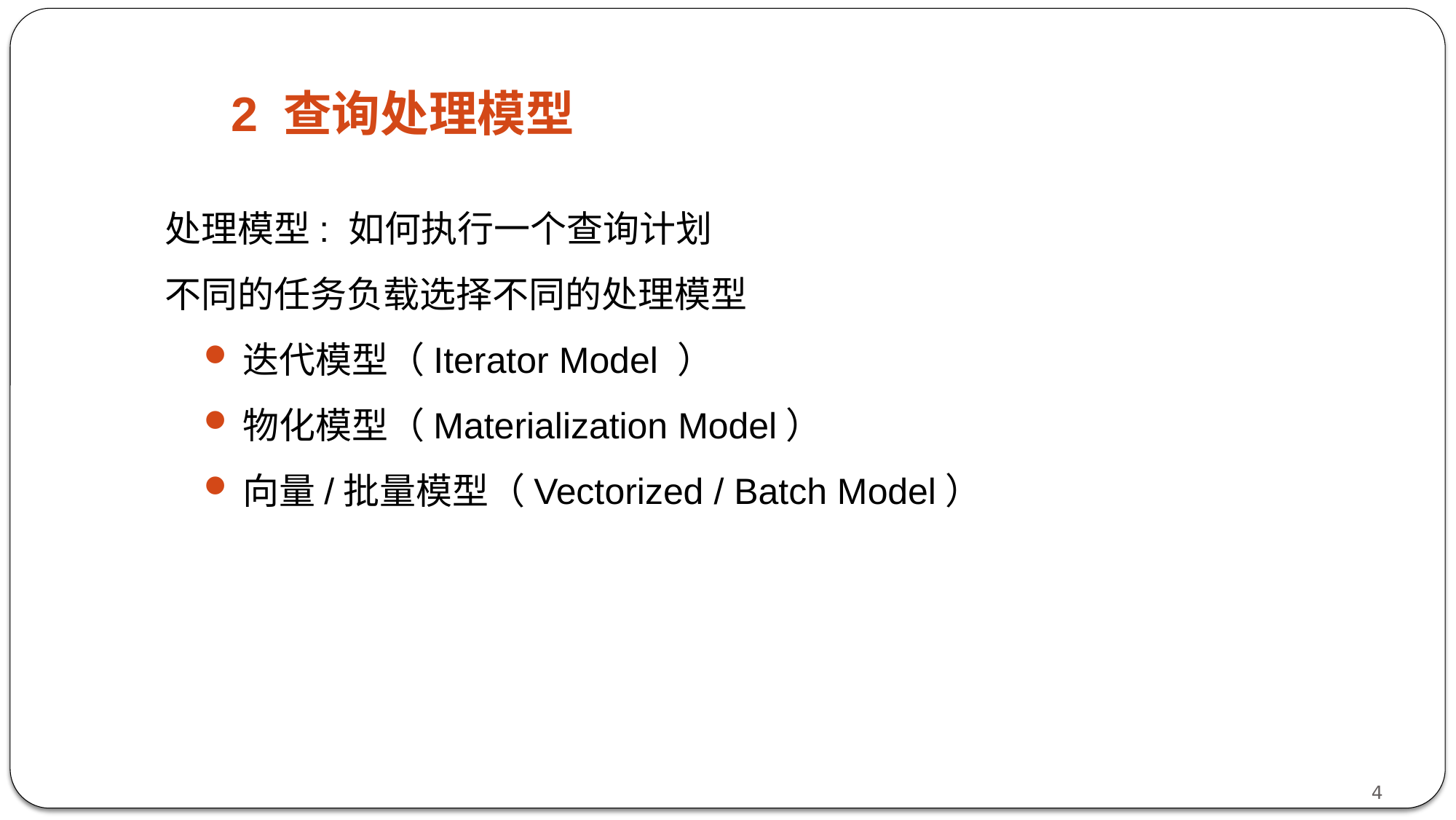

2 查询处理模型
处理模型: 如何执行一个查询计划
不同的任务负载选择不同的处理模型
迭代模型（Iterator Model ）
物化模型（Materialization Model）
向量/批量模型（Vectorized / Batch Model）

4